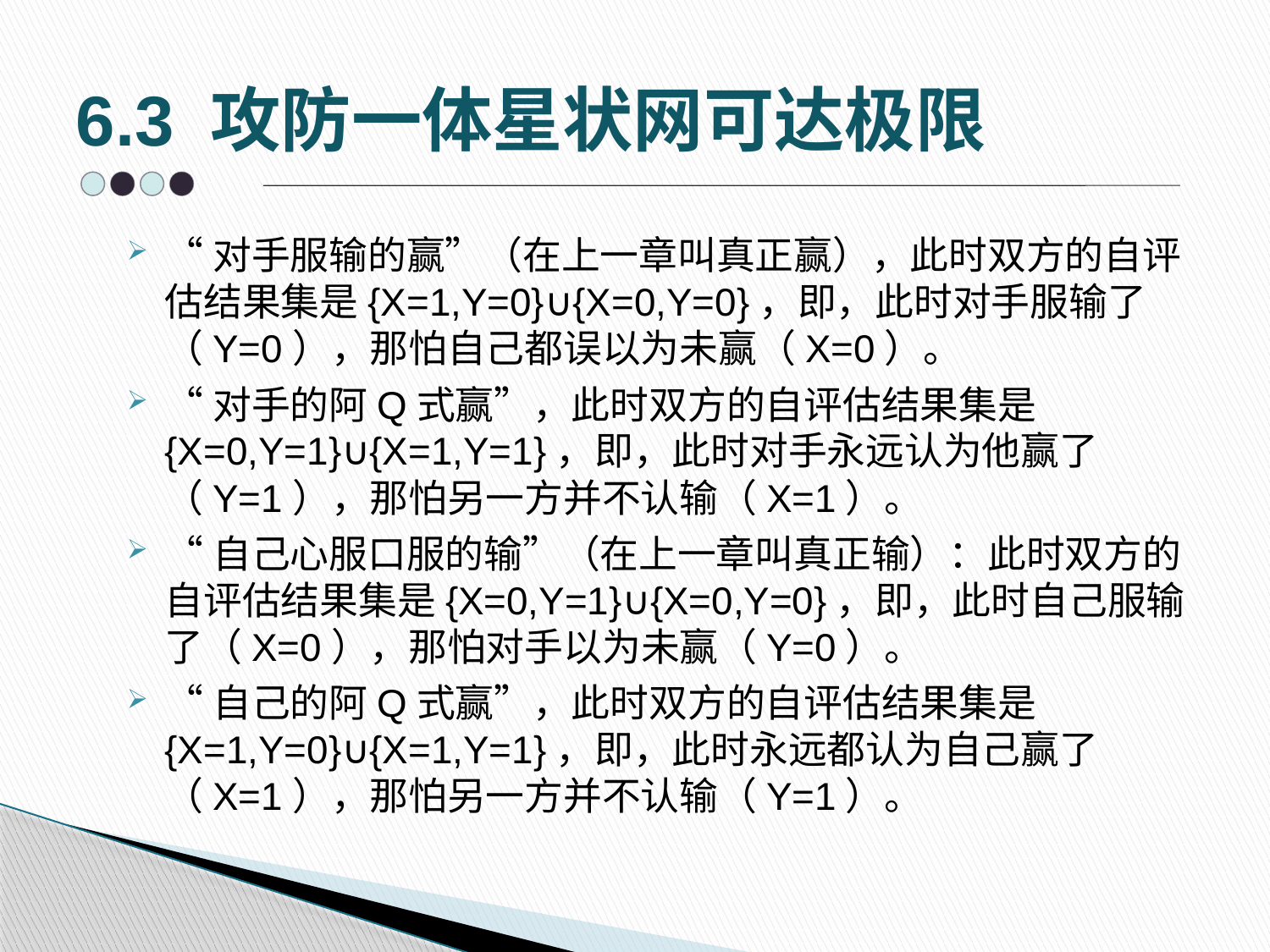

# 6.3 攻防一体星状网可达极限

“对手服输的赢”（在上一章叫真正赢），此时双方的自评估结果集是{X=1,Y=0}∪{X=0,Y=0}，即，此时对手服输了（Y=0），那怕自己都误以为未赢（X=0）。
“对手的阿Q式赢”，此时双方的自评估结果集是{X=0,Y=1}∪{X=1,Y=1}，即，此时对手永远认为他赢了（Y=1），那怕另一方并不认输（X=1）。
“自己心服口服的输”（在上一章叫真正输）：此时双方的自评估结果集是{X=0,Y=1}∪{X=0,Y=0}，即，此时自己服输了（X=0），那怕对手以为未赢（Y=0）。
“自己的阿Q式赢”，此时双方的自评估结果集是{X=1,Y=0}∪{X=1,Y=1}，即，此时永远都认为自己赢了（X=1），那怕另一方并不认输（Y=1）。